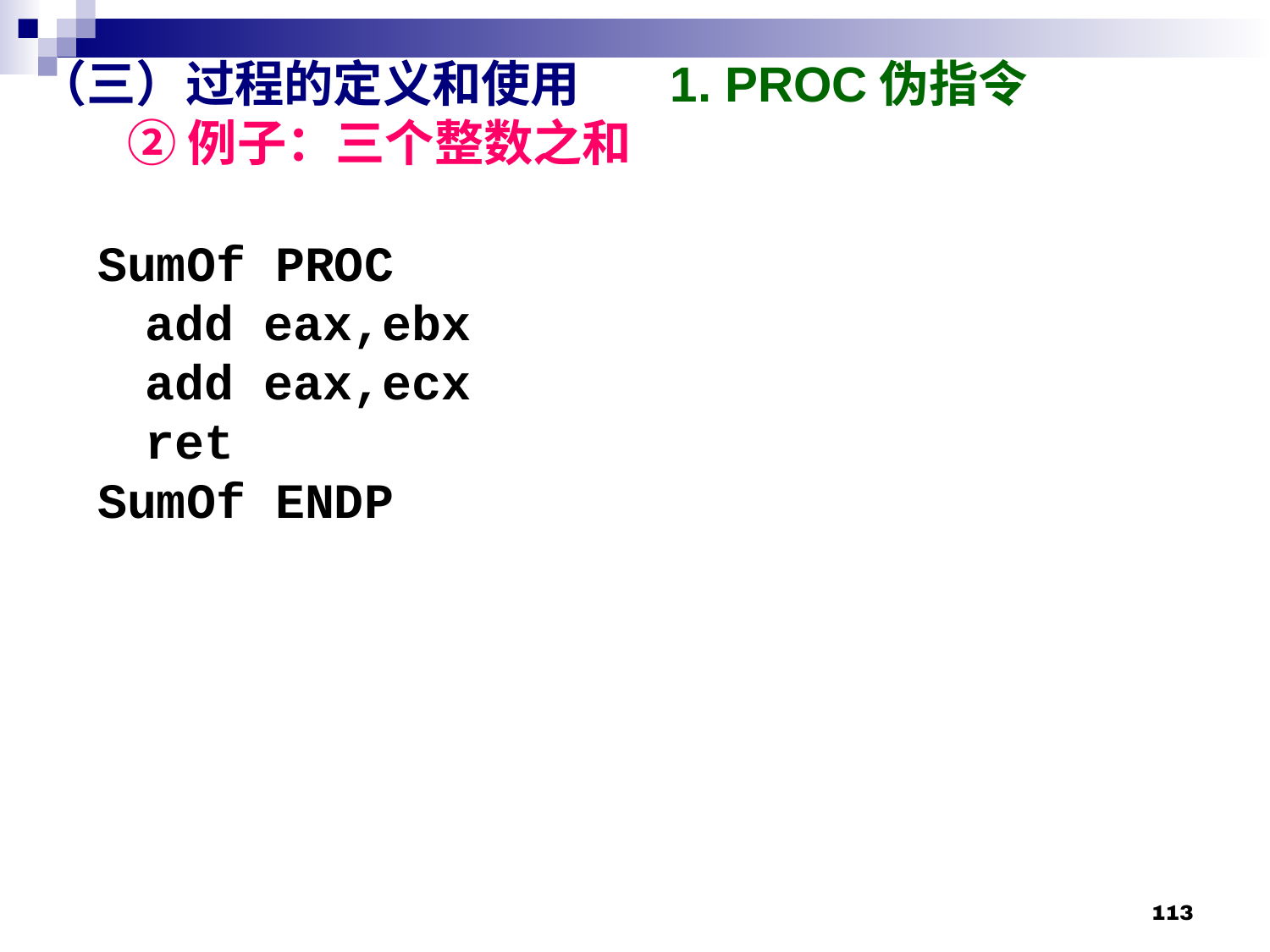

# （三）过程的定义和使用       1. PROC伪指令 ② 例子：三个整数之和
SumOf PROC
	add eax,ebx
	add eax,ecx
	ret
SumOf ENDP
113